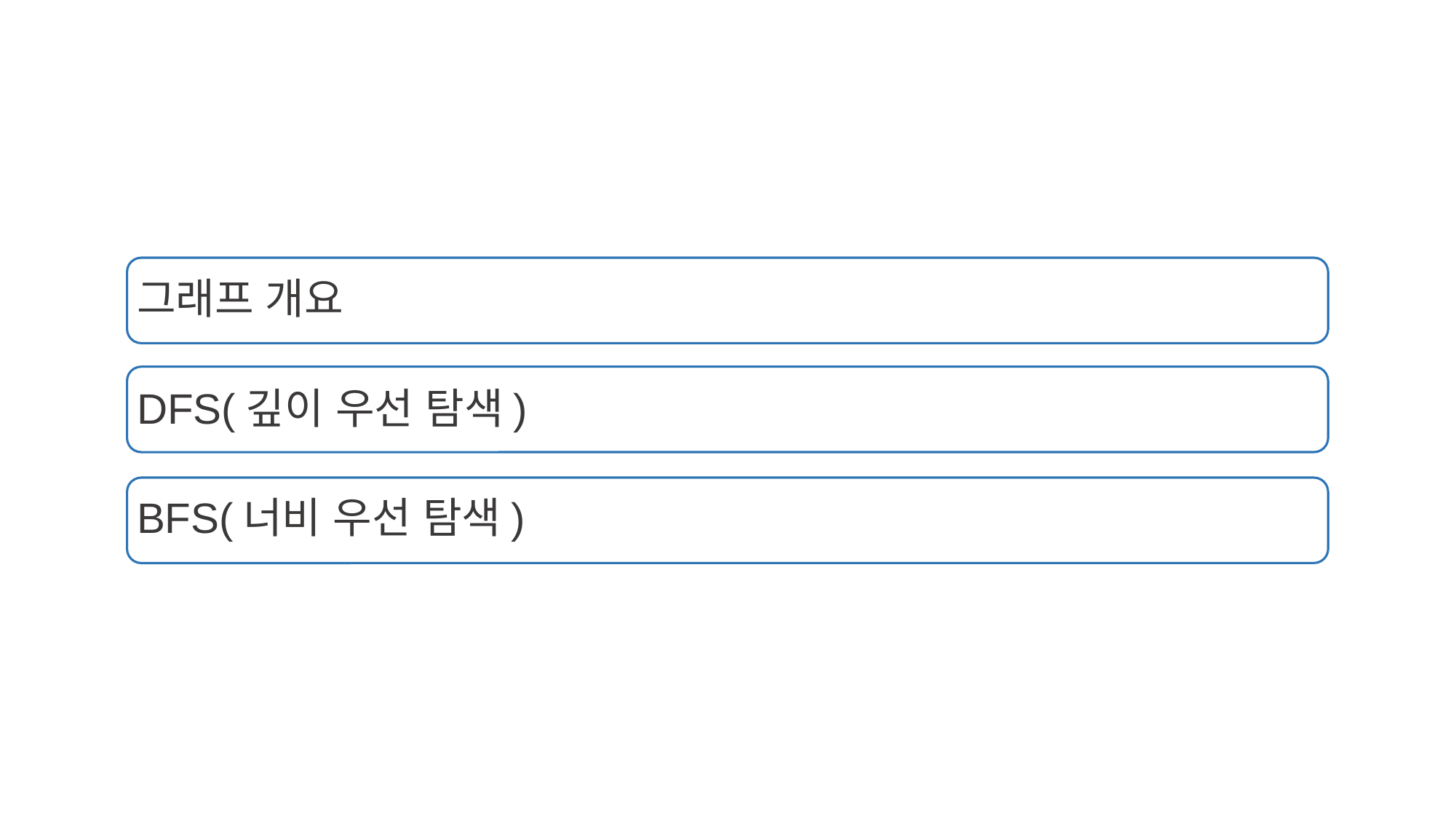

그래프 개요
DFS(깊이 우선 탐색)
BFS(너비 우선 탐색)